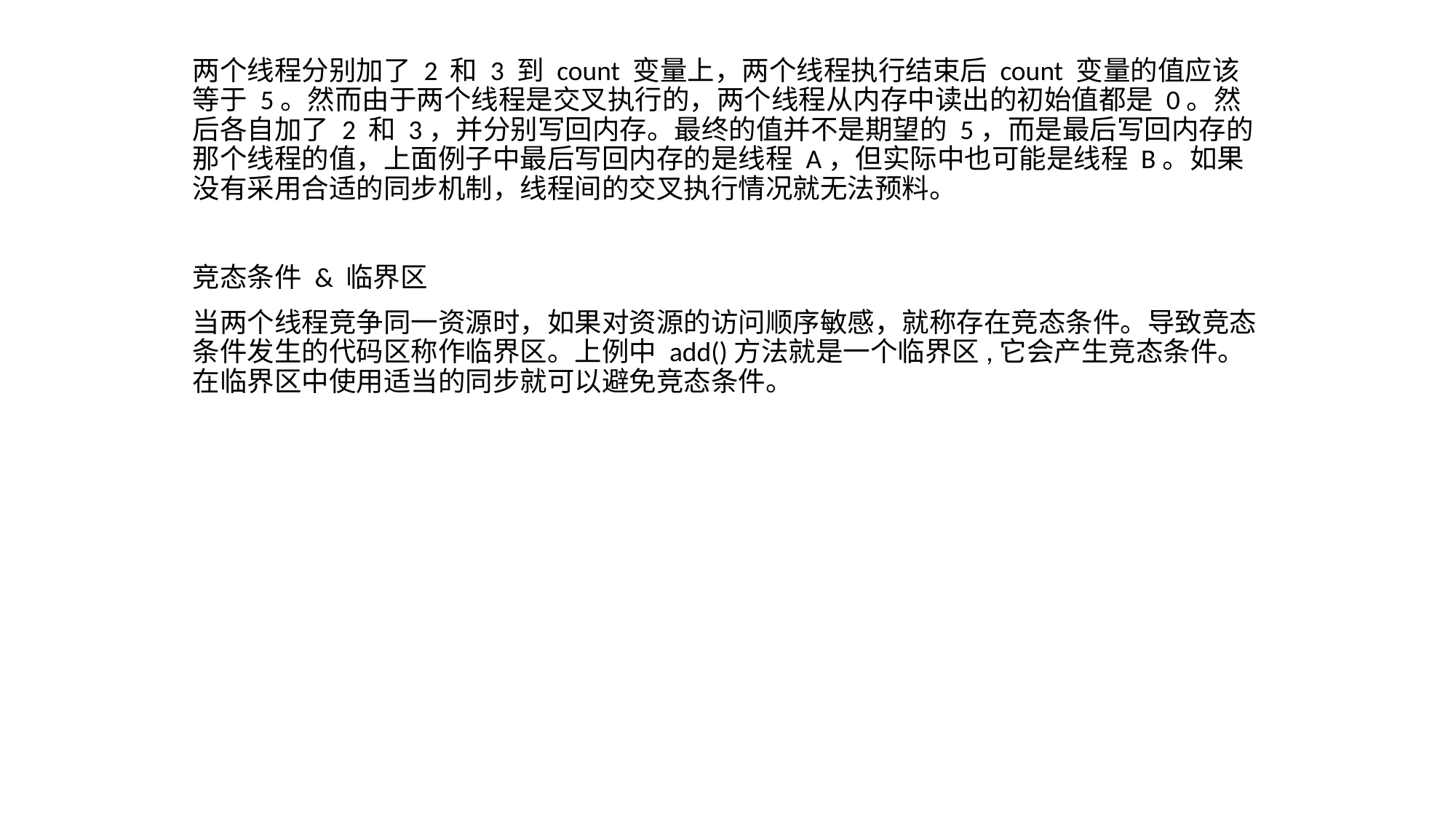

两个线程分别加了 2 和 3 到 count 变量上，两个线程执行结束后 count 变量的值应该等于 5。然而由于两个线程是交叉执行的，两个线程从内存中读出的初始值都是 0。然后各自加了 2 和 3，并分别写回内存。最终的值并不是期望的 5，而是最后写回内存的那个线程的值，上面例子中最后写回内存的是线程 A，但实际中也可能是线程 B。如果没有采用合适的同步机制，线程间的交叉执行情况就无法预料。

竞态条件 & 临界区
当两个线程竞争同一资源时，如果对资源的访问顺序敏感，就称存在竞态条件。导致竞态条件发生的代码区称作临界区。上例中 add()方法就是一个临界区,它会产生竞态条件。在临界区中使用适当的同步就可以避免竞态条件。